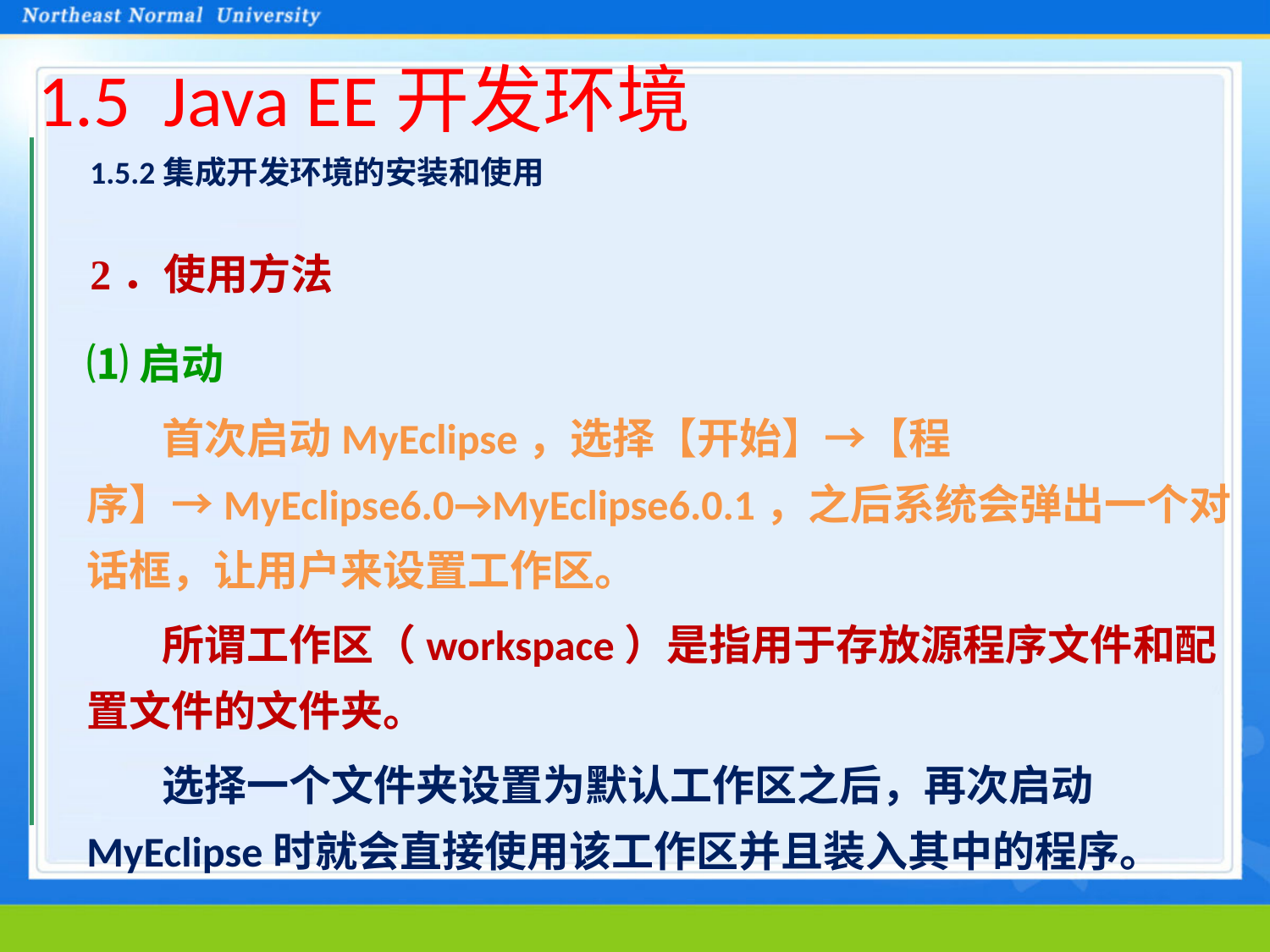

# 1.5  Java EE开发环境
1.5.2集成开发环境的安装和使用
2．使用方法
⑴启动
首次启动MyEclipse，选择【开始】→【程序】→MyEclipse6.0→MyEclipse6.0.1，之后系统会弹出一个对话框，让用户来设置工作区。
所谓工作区（workspace）是指用于存放源程序文件和配置文件的文件夹。
选择一个文件夹设置为默认工作区之后，再次启动MyEclipse时就会直接使用该工作区并且装入其中的程序。